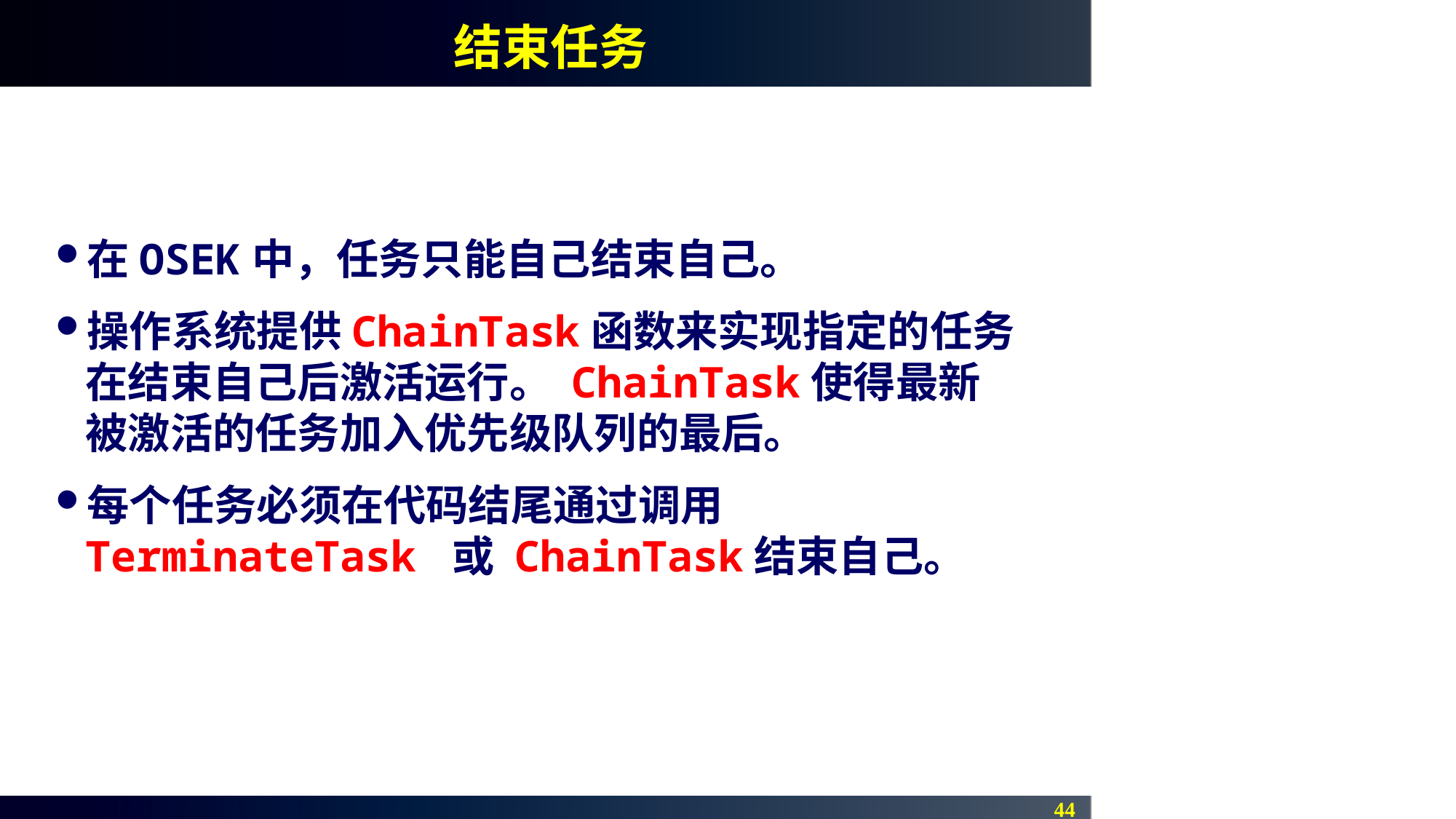

结束任务
在OSEK中，任务只能自己结束自己。
操作系统提供ChainTask函数来实现指定的任务在结束自己后激活运行。 ChainTask使得最新被激活的任务加入优先级队列的最后。
每个任务必须在代码结尾通过调用TerminateTask 或 ChainTask结束自己。